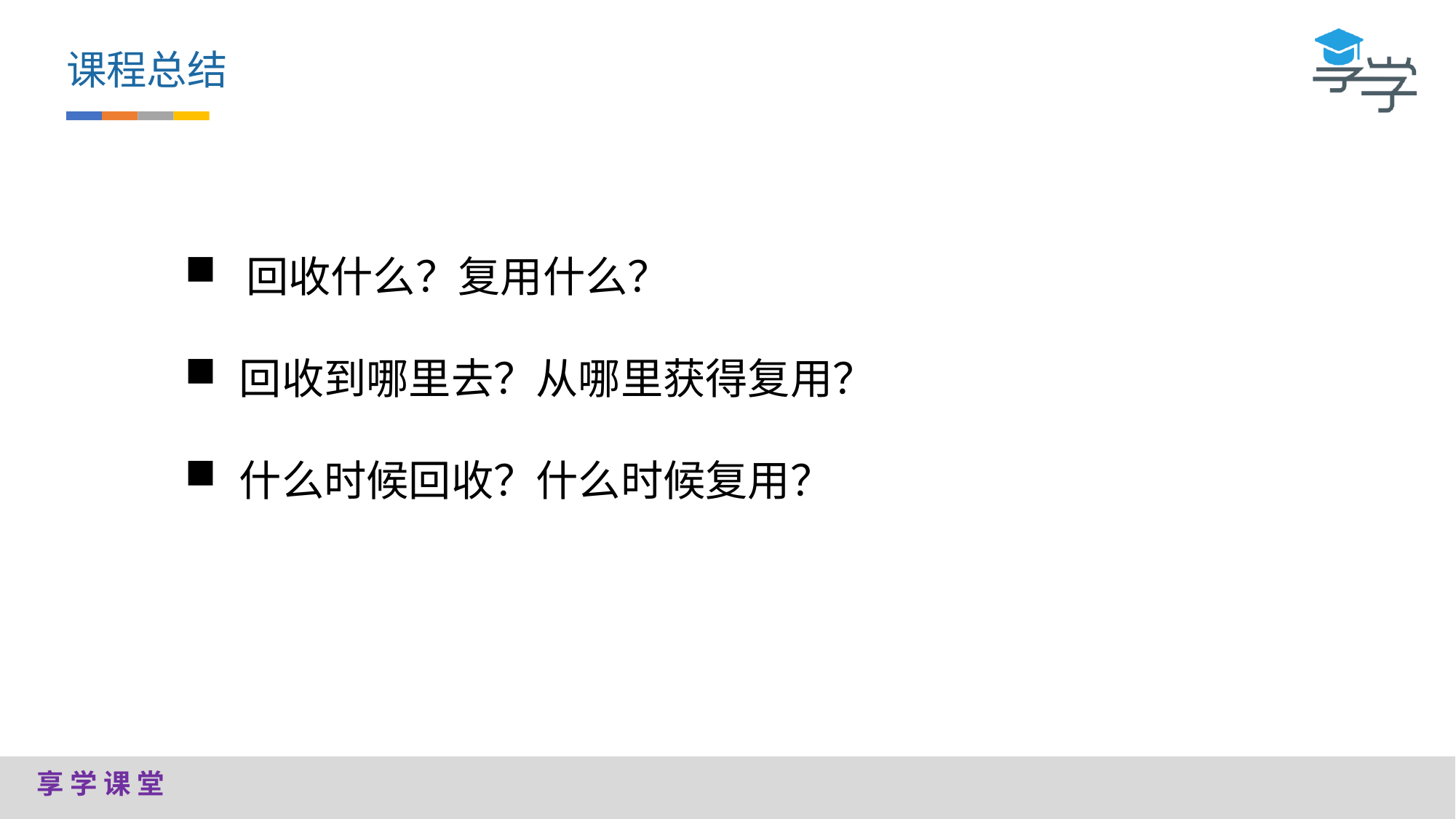

课程总结

回收什么？复用什么？

回收到哪里去？从哪里获得复用？

什么时候回收？什么时候复用？